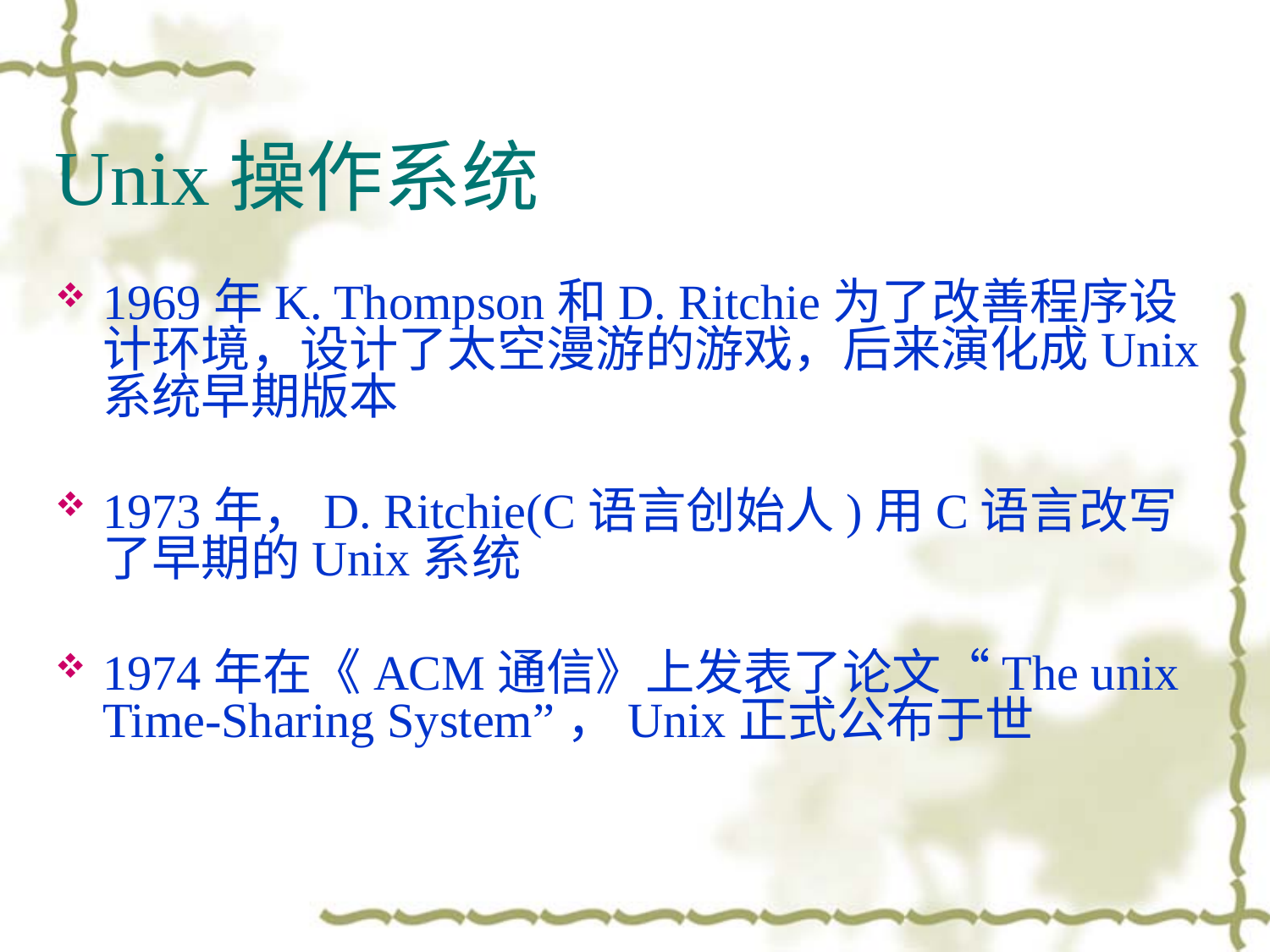

# Unix操作系统
1969年K. Thompson和D. Ritchie为了改善程序设计环境，设计了太空漫游的游戏，后来演化成Unix系统早期版本

1973年，D. Ritchie(C语言创始人)用C语言改写了早期的Unix系统

1974年在《ACM通信》上发表了论文“The unix Time-Sharing System”，Unix正式公布于世